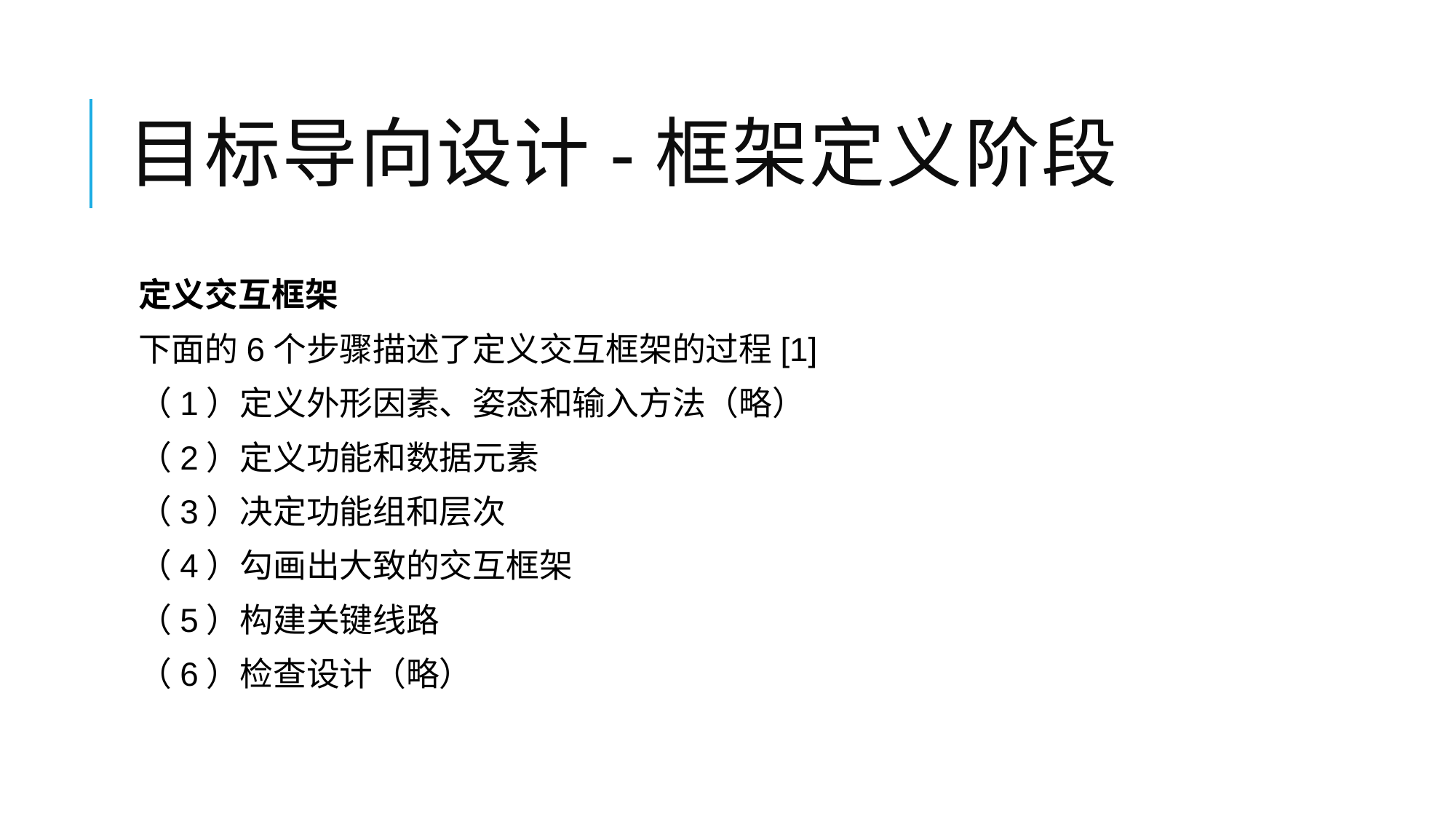

# 目标导向设计-框架定义阶段
定义交互框架
下面的6个步骤描述了定义交互框架的过程[1]
（1）定义外形因素、姿态和输入方法（略）
（2）定义功能和数据元素
（3）决定功能组和层次
（4）勾画出大致的交互框架
（5）构建关键线路
（6）检查设计（略）